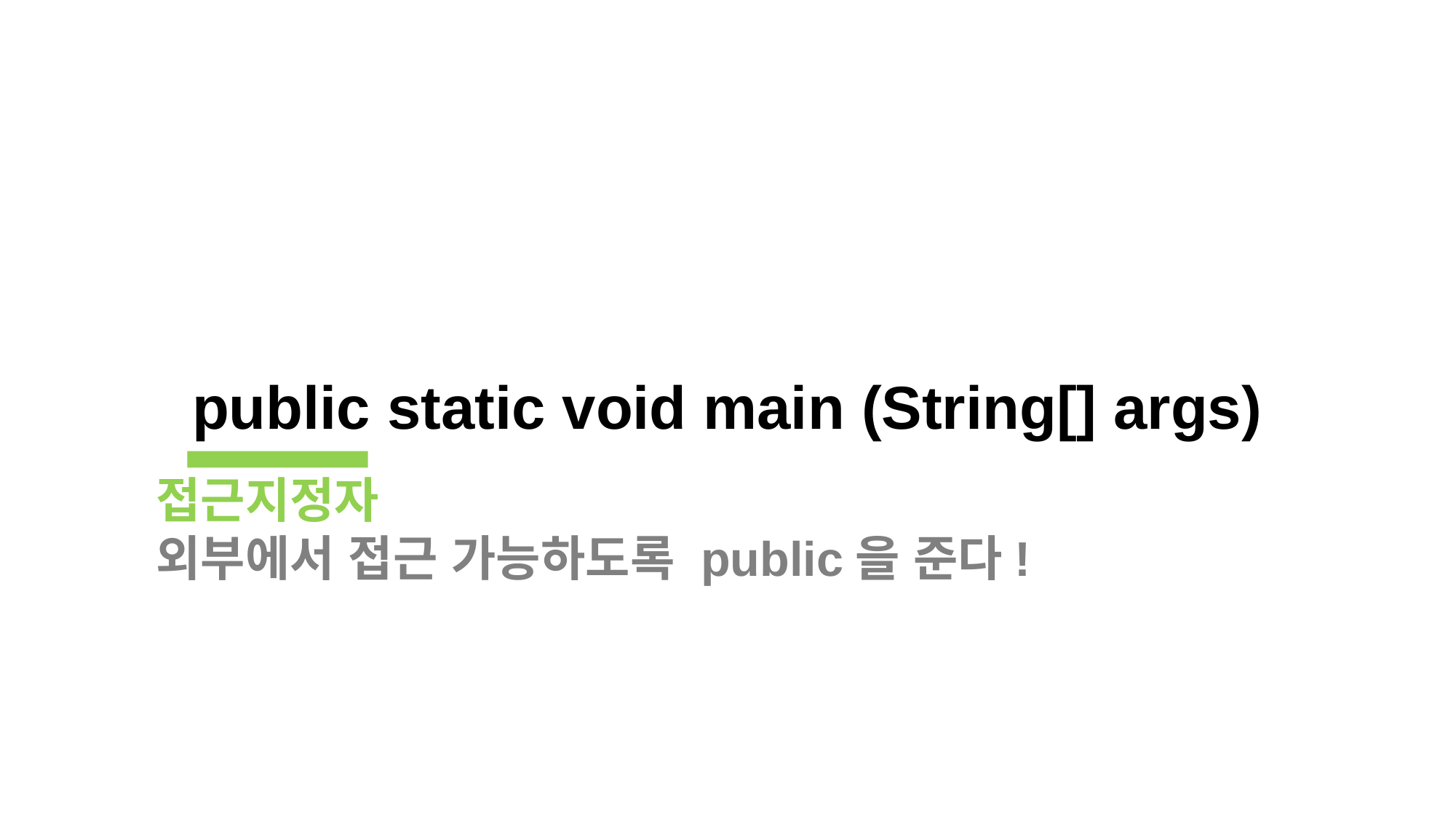

# public static void main (String[] args)

접근지정자
외부에서 접근 가능하도록 public을 준다!